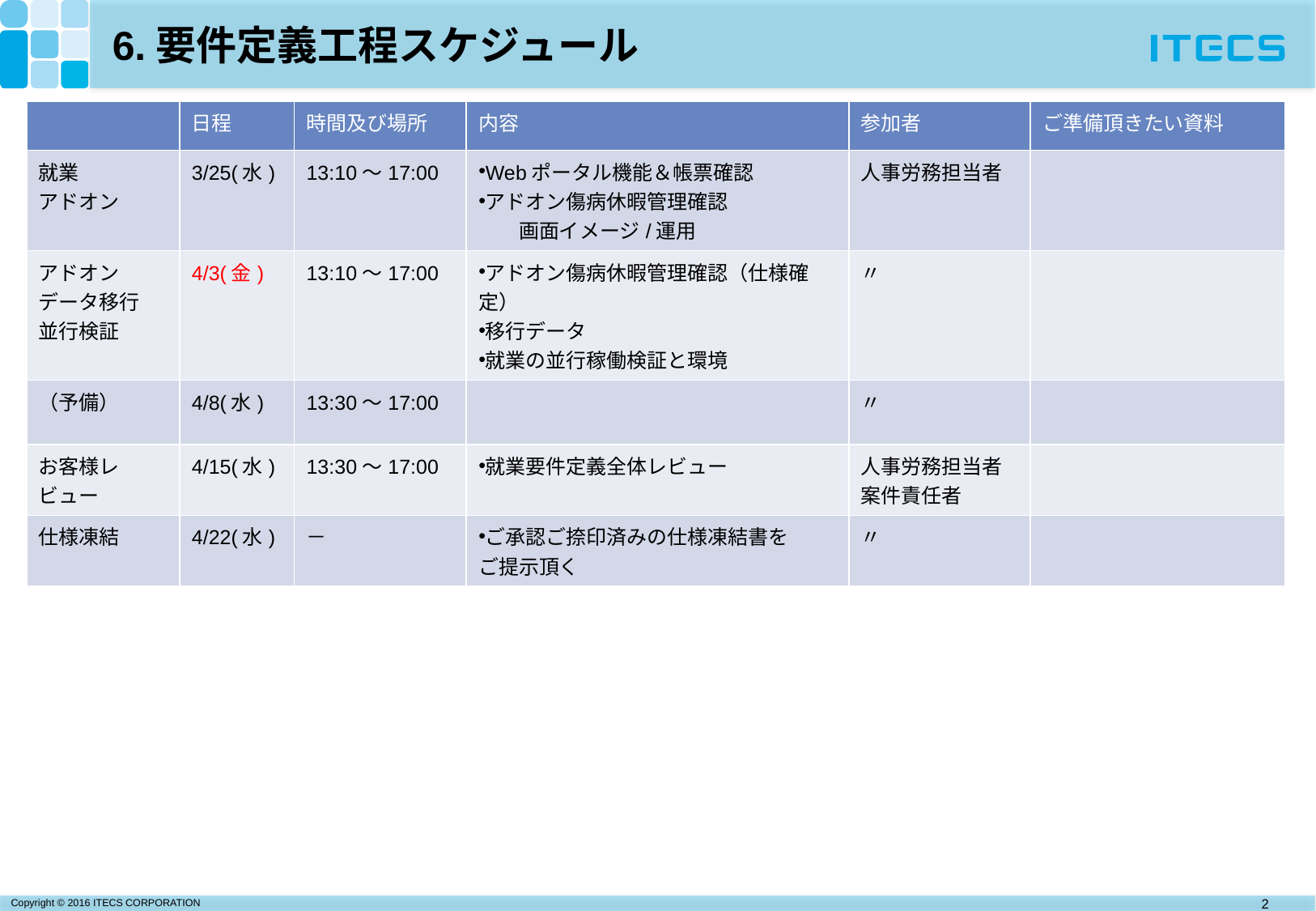

# 6.要件定義工程スケジュール
|  | 日程 | 時間及び場所 | 内容 | 参加者 | ご準備頂きたい資料 |
| --- | --- | --- | --- | --- | --- |
| 就業 アドオン | 3/25(水) | 13:10～17:00 | Webポータル機能＆帳票確認 アドオン傷病休暇管理確認 　　画面イメージ/運用 | 人事労務担当者 |  |
| アドオン データ移行 並行検証 | 4/3(金) | 13:10～17:00 | アドオン傷病休暇管理確認（仕様確定） 移行データ 就業の並行稼働検証と環境 | 〃 |  |
| （予備） | 4/8(水) | 13:30～17:00 |  | 〃 |  |
| お客様レビュー | 4/15(水) | 13:30～17:00 | 就業要件定義全体レビュー | 人事労務担当者 案件責任者 |  |
| 仕様凍結 | 4/22(水) | － | ご承認ご捺印済みの仕様凍結書を ご提示頂く | 〃 |  |